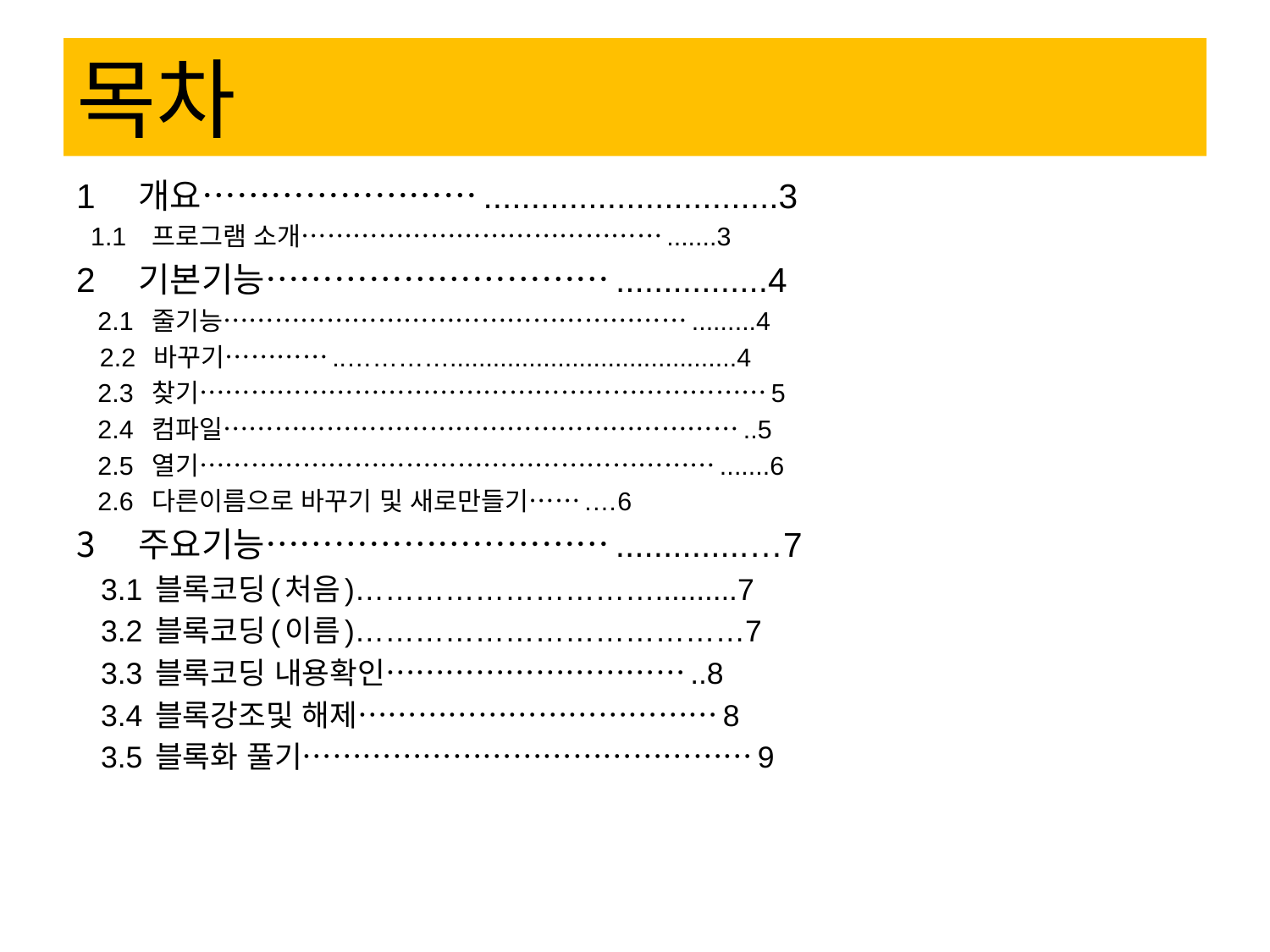

# 목차
1    개요……………………...............................3
  1.1   프로그램 소개…………………………………….......3
2    기본기능…………………………................4
   2.1  줄기능……………………………………………….........4
    2.2  바꾸기…………..…………........................................4
   2.3  찾기…………………………………………………………5
   2.4  컴파일……………………………………………………..5
   2.5  열기…………………………………………………….......6
   2.6  다른이름으로 바꾸기 및 새로만들기…….…6
주요기능…………………………..............…7
   3.1 블록코딩(처음)…………………………..........7
   3.2 블록코딩(이름)…………………………………7
   3.3 블록코딩 내용확인…………………………..8
   3.4 블록강조및 해제………………………………8
   3.5 블록화 풀기………………………………………9